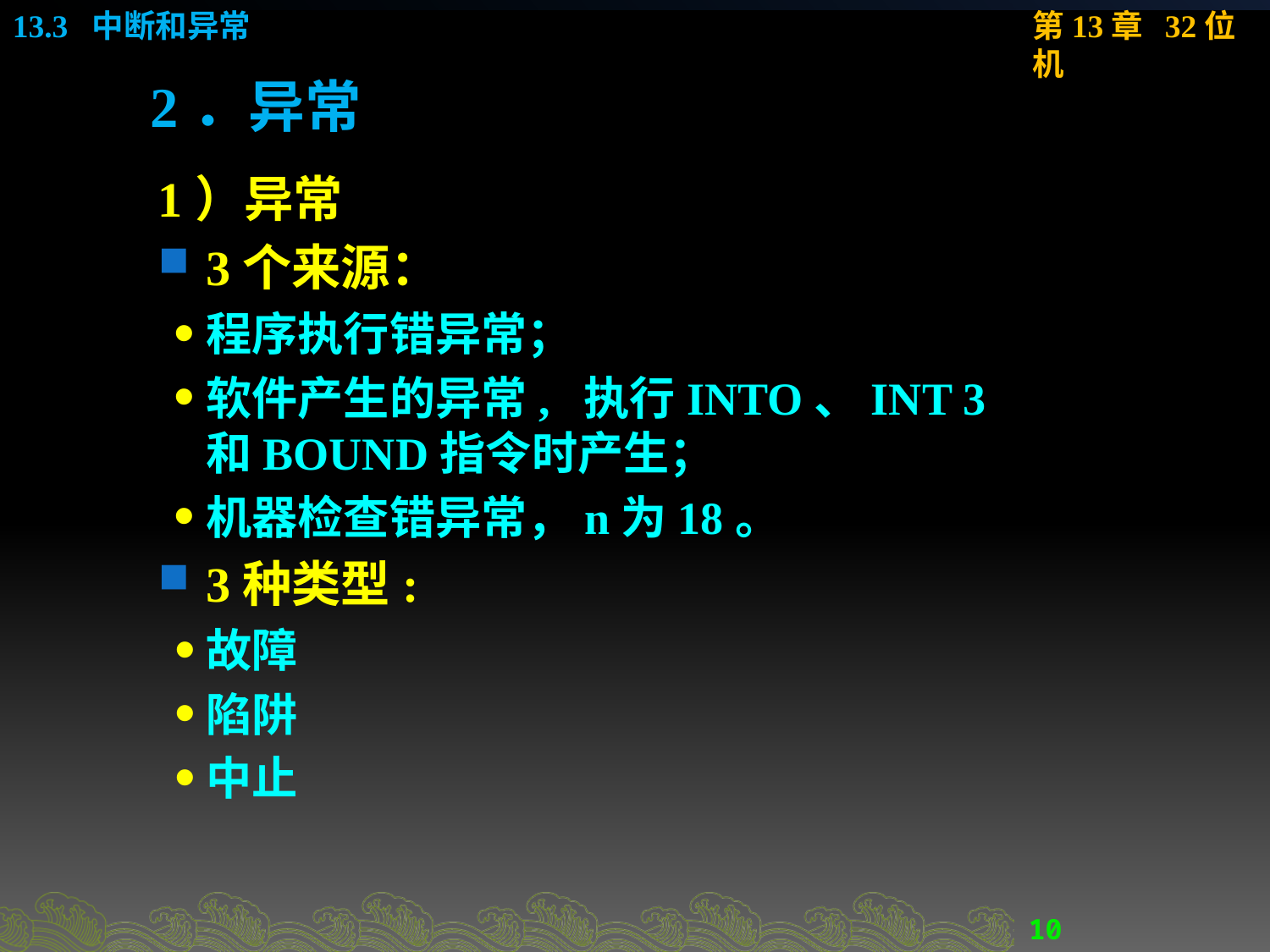

# 2．异常
1）异常
3个来源：
程序执行错异常；
软件产生的异常,  执行INTO、INT 3和BOUND指令时产生；
机器检查错异常，n为18。
3种类型:
故障
陷阱
中止